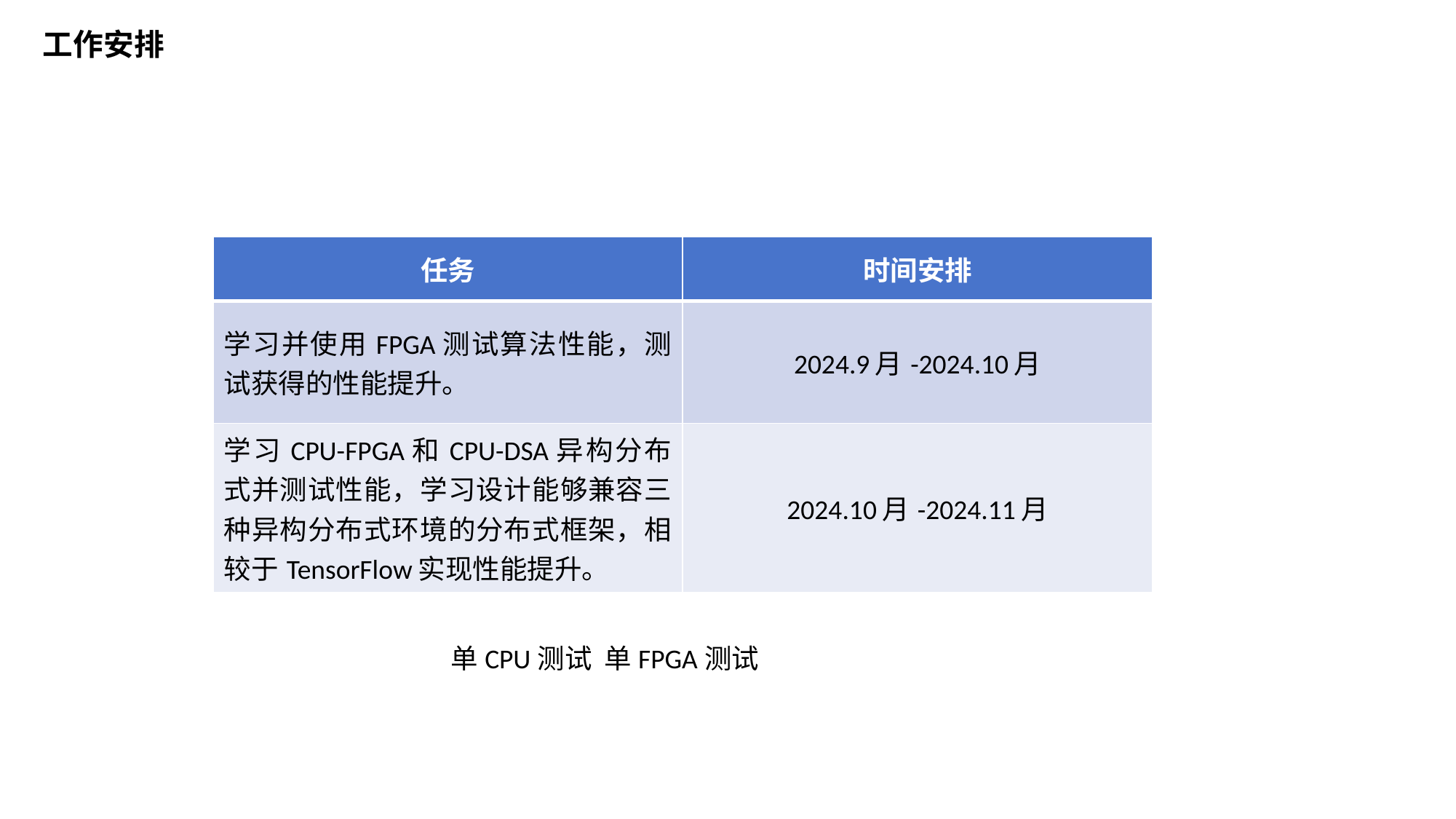

工作安排
| 任务 | 时间安排 |
| --- | --- |
| 学习并使用FPGA测试算法性能，测试获得的性能提升。 | 2024.9月-2024.10月 |
| 学习CPU-FPGA和CPU-DSA异构分布式并测试性能，学习设计能够兼容三种异构分布式环境的分布式框架，相较于TensorFlow实现性能提升。 | 2024.10月-2024.11月 |
单CPU测试  单FPGA测试